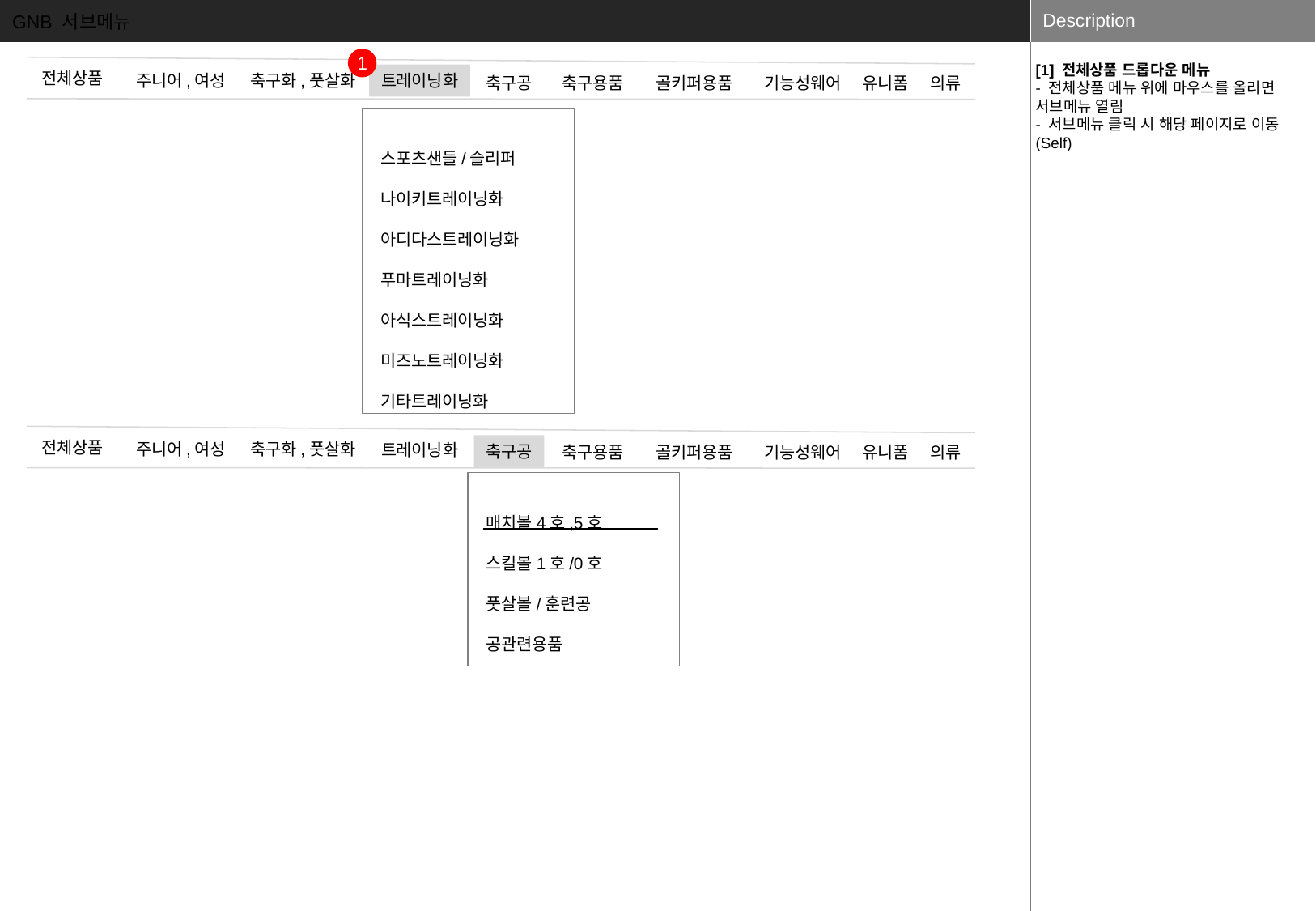

GNB 서브메뉴

[1] 전체상품 드롭다운 메뉴
- 전체상품 메뉴 위에 마우스를 올리면 서브메뉴 열림
- 서브메뉴 클릭 시 해당 페이지로 이동(Self)
1
전체상품
축구화,풋살화
주니어,여성
트레이닝화
축구공
기능성웨어
골키퍼용품
유니폼
의류
축구용품

스포츠샌들/슬리퍼
나이키트레이닝화
아디다스트레이닝화
푸마트레이닝화
아식스트레이닝화
미즈노트레이닝화
기타트레이닝화
전체상품
축구화,풋살화
주니어,여성
트레이닝화
축구공
기능성웨어
골키퍼용품
유니폼
의류
축구용품

매치볼4호,5호
스킬볼1호/0호
풋살볼/훈련공
공관련용품